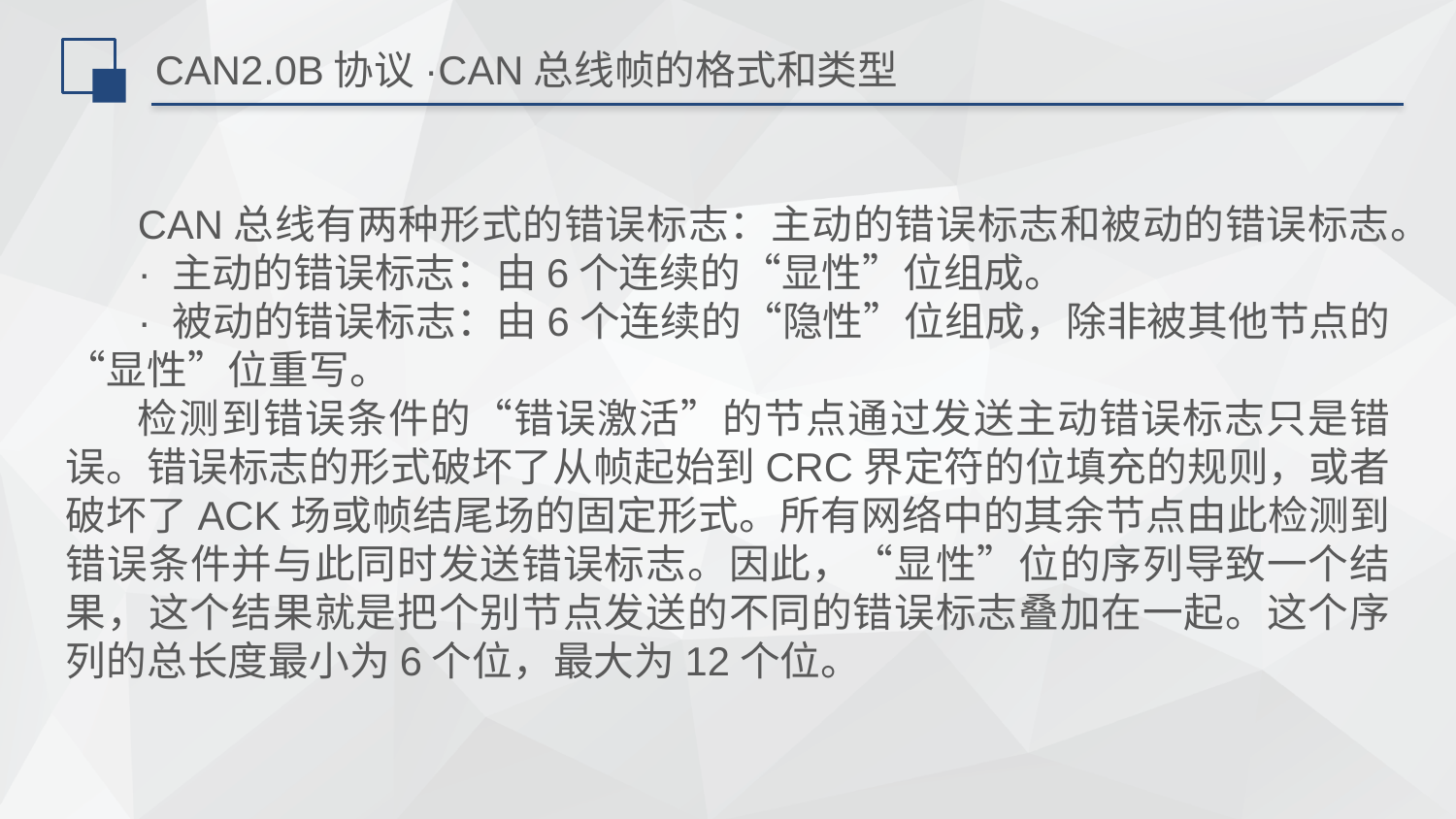

# CAN2.0B协议·CAN总线帧的格式和类型
CAN总线有两种形式的错误标志：主动的错误标志和被动的错误标志。
· 主动的错误标志：由6个连续的“显性”位组成。
· 被动的错误标志：由6个连续的“隐性”位组成，除非被其他节点的“显性”位重写。
检测到错误条件的“错误激活”的节点通过发送主动错误标志只是错误。错误标志的形式破坏了从帧起始到CRC界定符的位填充的规则，或者破坏了ACK场或帧结尾场的固定形式。所有网络中的其余节点由此检测到错误条件并与此同时发送错误标志。因此，“显性”位的序列导致一个结果，这个结果就是把个别节点发送的不同的错误标志叠加在一起。这个序列的总长度最小为6个位，最大为12个位。